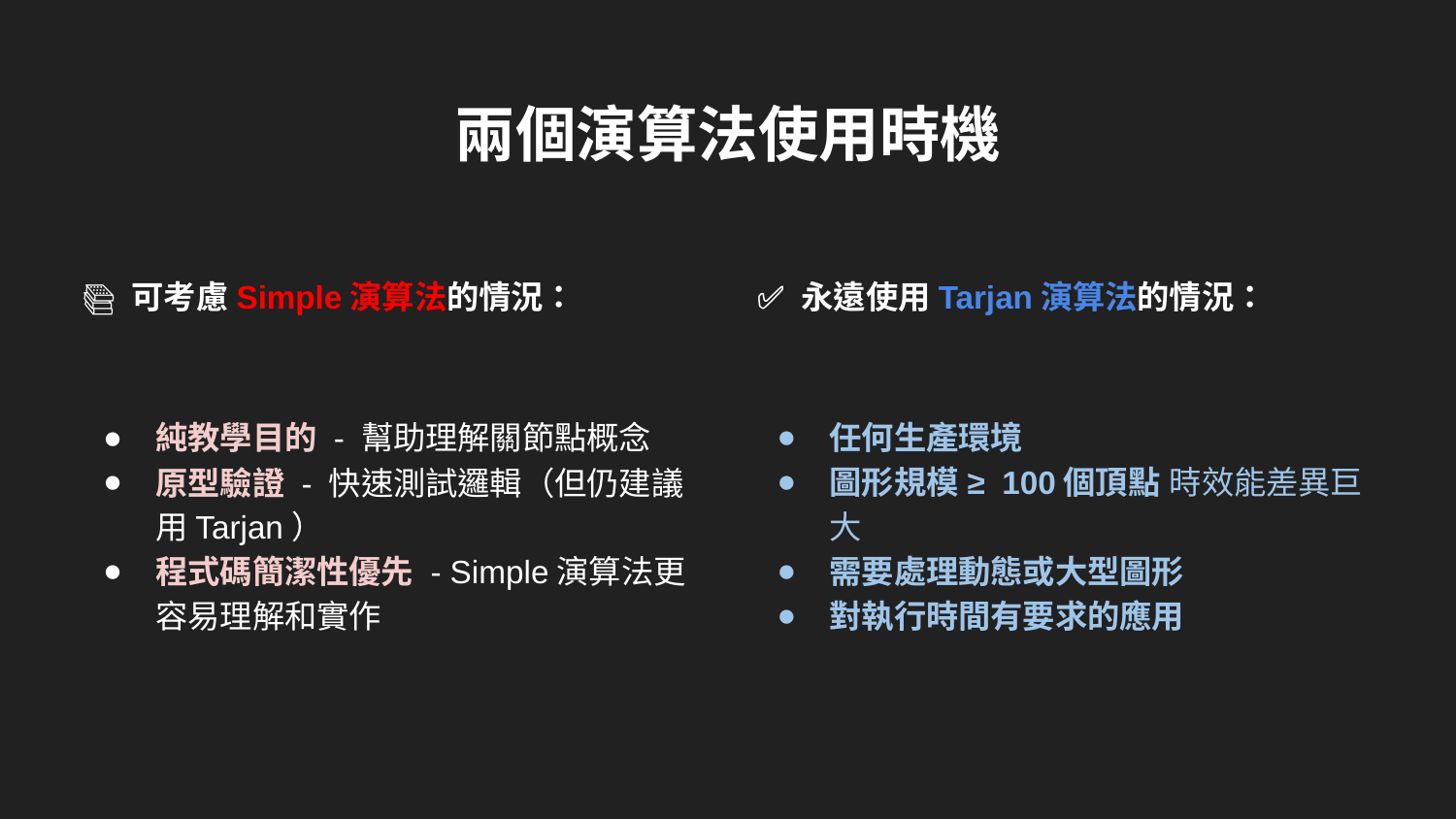

# 兩個演算法使用時機
📚 可考慮Simple演算法的情況：

純教學目的 - 幫助理解關節點概念
原型驗證 - 快速測試邏輯（但仍建議用Tarjan）
程式碼簡潔性優先 - Simple演算法更容易理解和實作
✅ 永遠使用Tarjan演算法的情況：

任何生產環境
圖形規模 ≥ 100個頂點 時效能差異巨大
需要處理動態或大型圖形
對執行時間有要求的應用